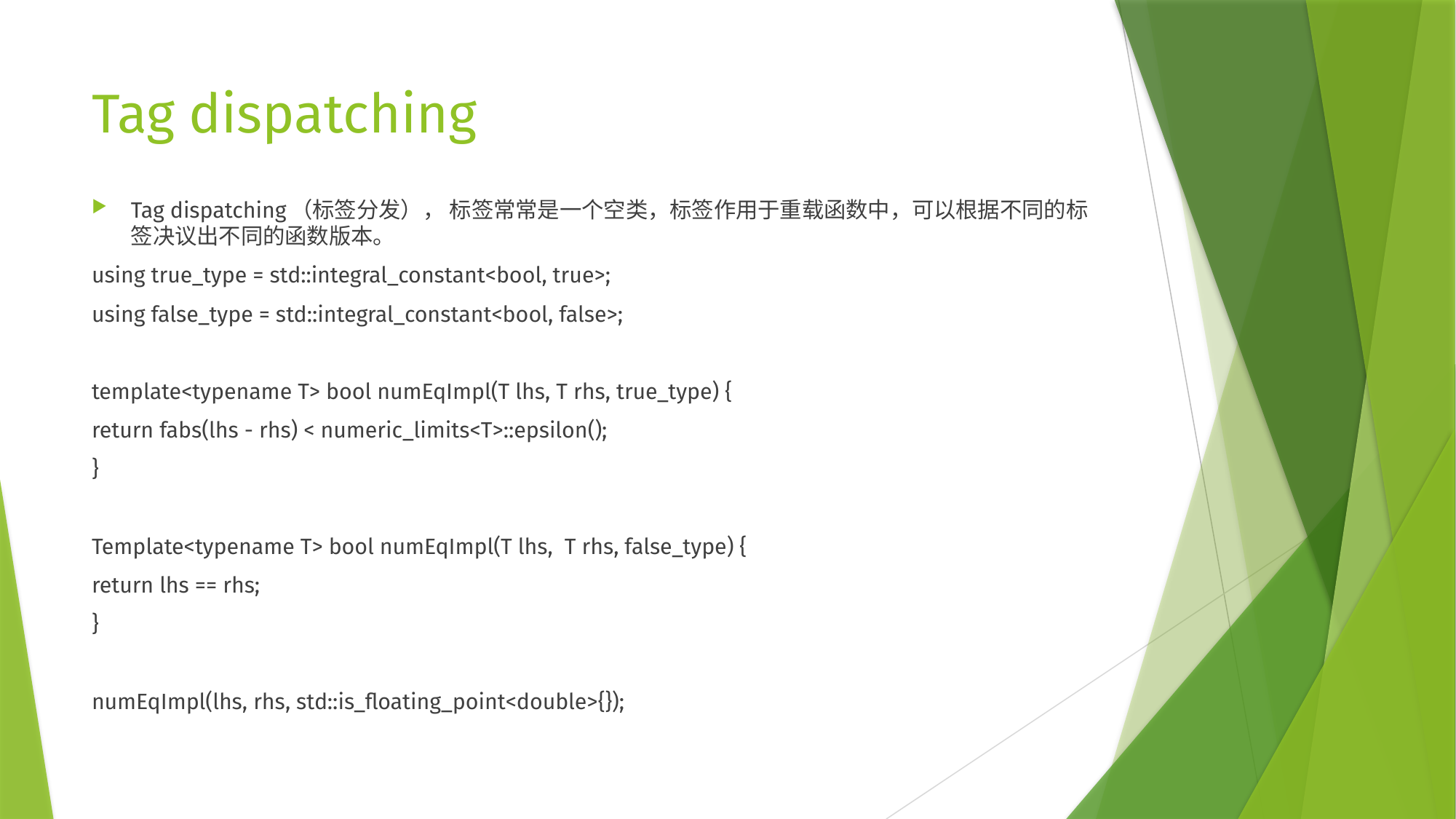

# Tag dispatching
Tag dispatching（标签分发）， 标签常常是一个空类，标签作用于重载函数中，可以根据不同的标签决议出不同的函数版本。
using true_type = std::integral_constant<bool, true>;
using false_type = std::integral_constant<bool, false>;

template<typename T> bool numEqImpl(T lhs, T rhs, true_type) {
return fabs(lhs - rhs) < numeric_limits<T>::epsilon();
}

Template<typename T> bool numEqImpl(T lhs,  T rhs, false_type) {
return lhs == rhs;
}

numEqImpl(lhs, rhs, std::is_floating_point<double>{});